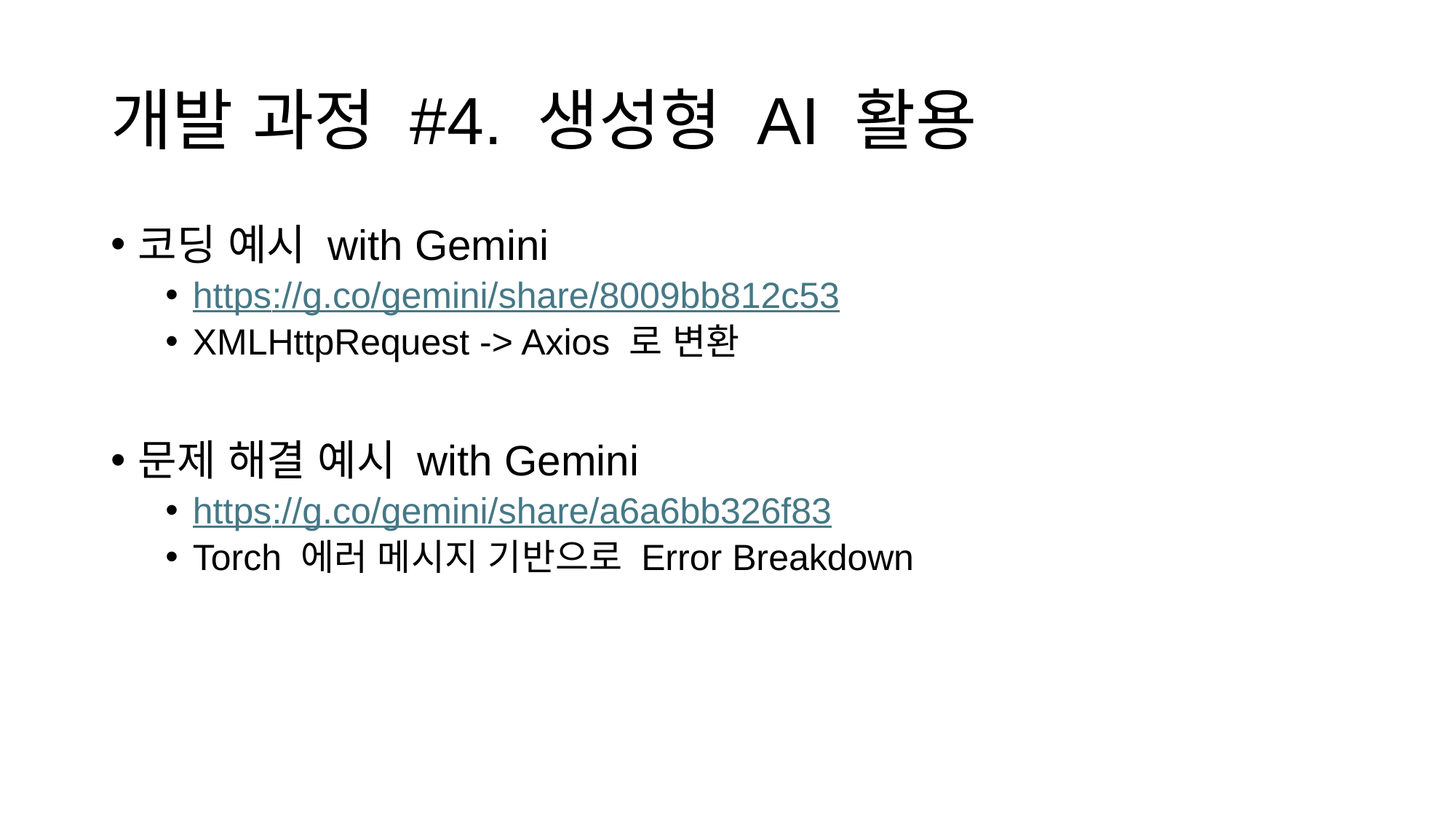

# 개발 과정 #4. 생성형 AI 활용
코딩 예시 with Gemini
https://g.co/gemini/share/8009bb812c53
XMLHttpRequest -> Axios 로 변환

문제 해결 예시 with Gemini
https://g.co/gemini/share/a6a6bb326f83
Torch 에러 메시지 기반으로 Error Breakdown